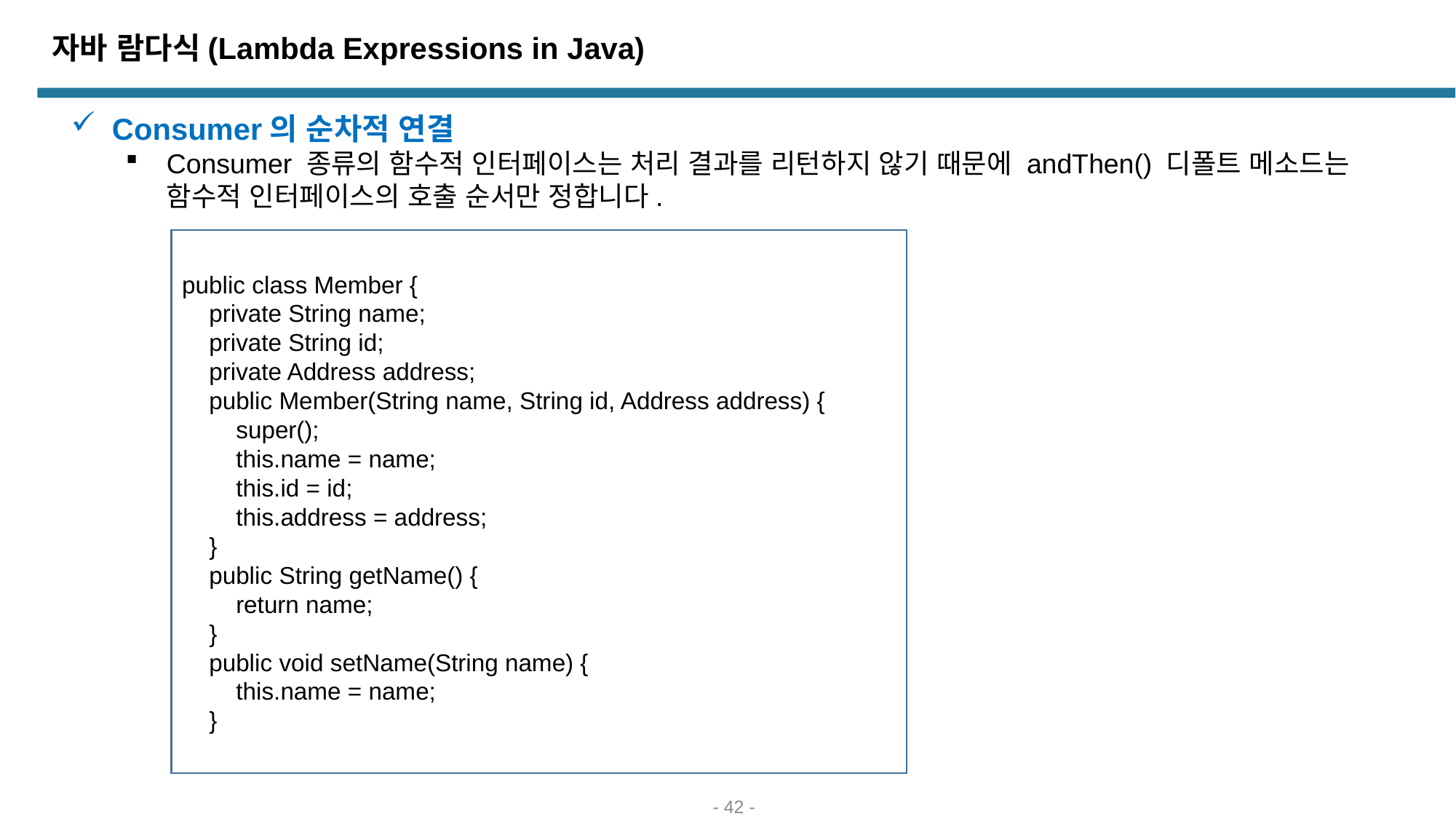

# 자바 람다식(Lambda Expressions in Java)
Consumer의 순차적 연결
Consumer 종류의 함수적 인터페이스는 처리 결과를 리턴하지 않기 때문에 andThen() 디폴트 메소드는 함수적 인터페이스의 호출 순서만 정합니다.
public class Member {
    private String name;
    private String id;
    private Address address;
    public Member(String name, String id, Address address) {
        super();
        this.name = name;
        this.id = id;
        this.address = address;
    }
    public String getName() {
        return name;
    }
    public void setName(String name) {
        this.name = name;
    }
- 42 -